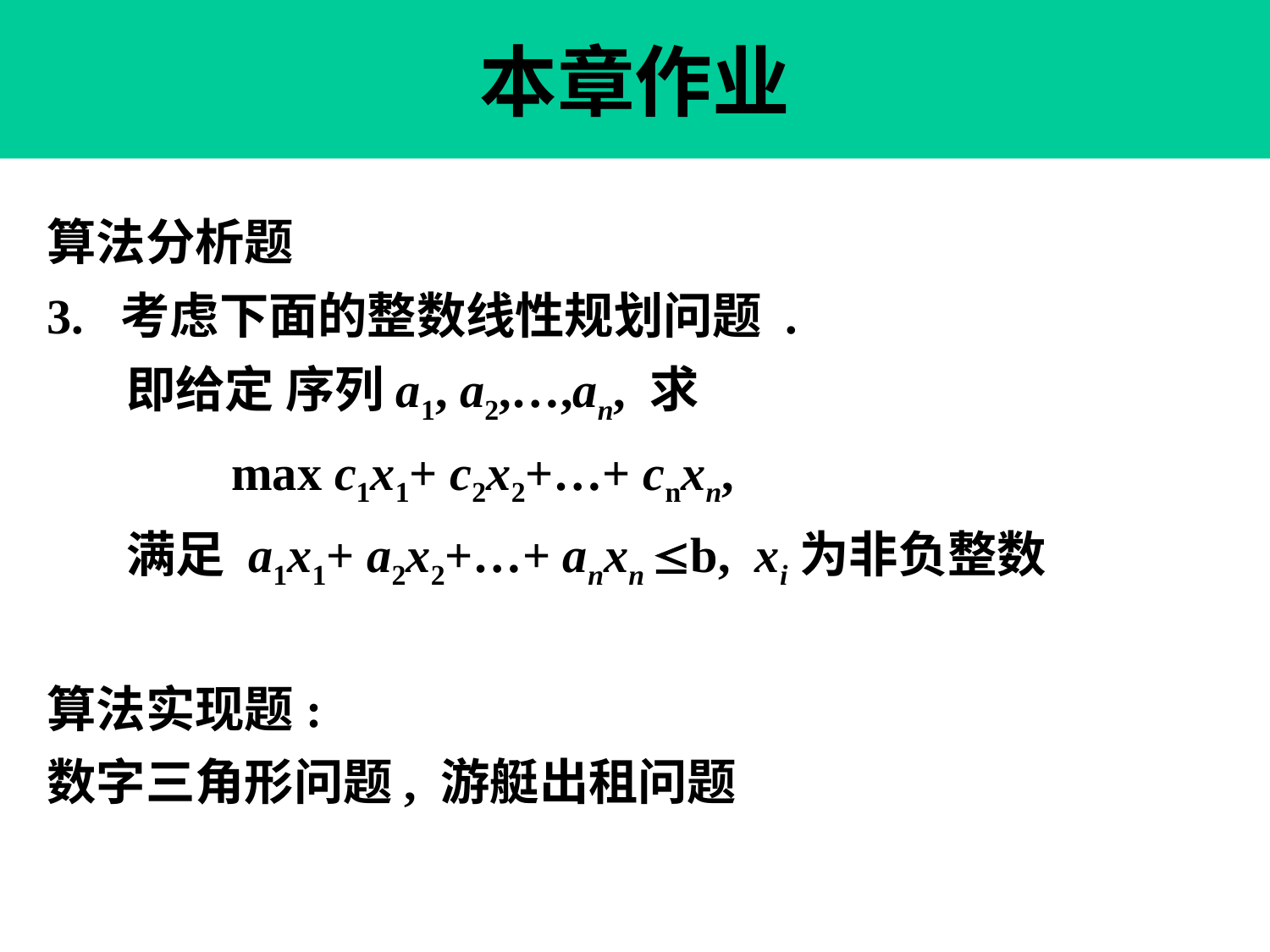

本章作业
算法分析题
3.  考虑下面的整数线性规划问题 .
      即给定 序列a1, a2,…,an, 求
               max c1x1+ c2x2+…+ cnxn,
      满足 a1x1+ a2x2+…+ anxn ≤b,  xi为非负整数

算法实现题:
数字三角形问题, 游艇出租问题